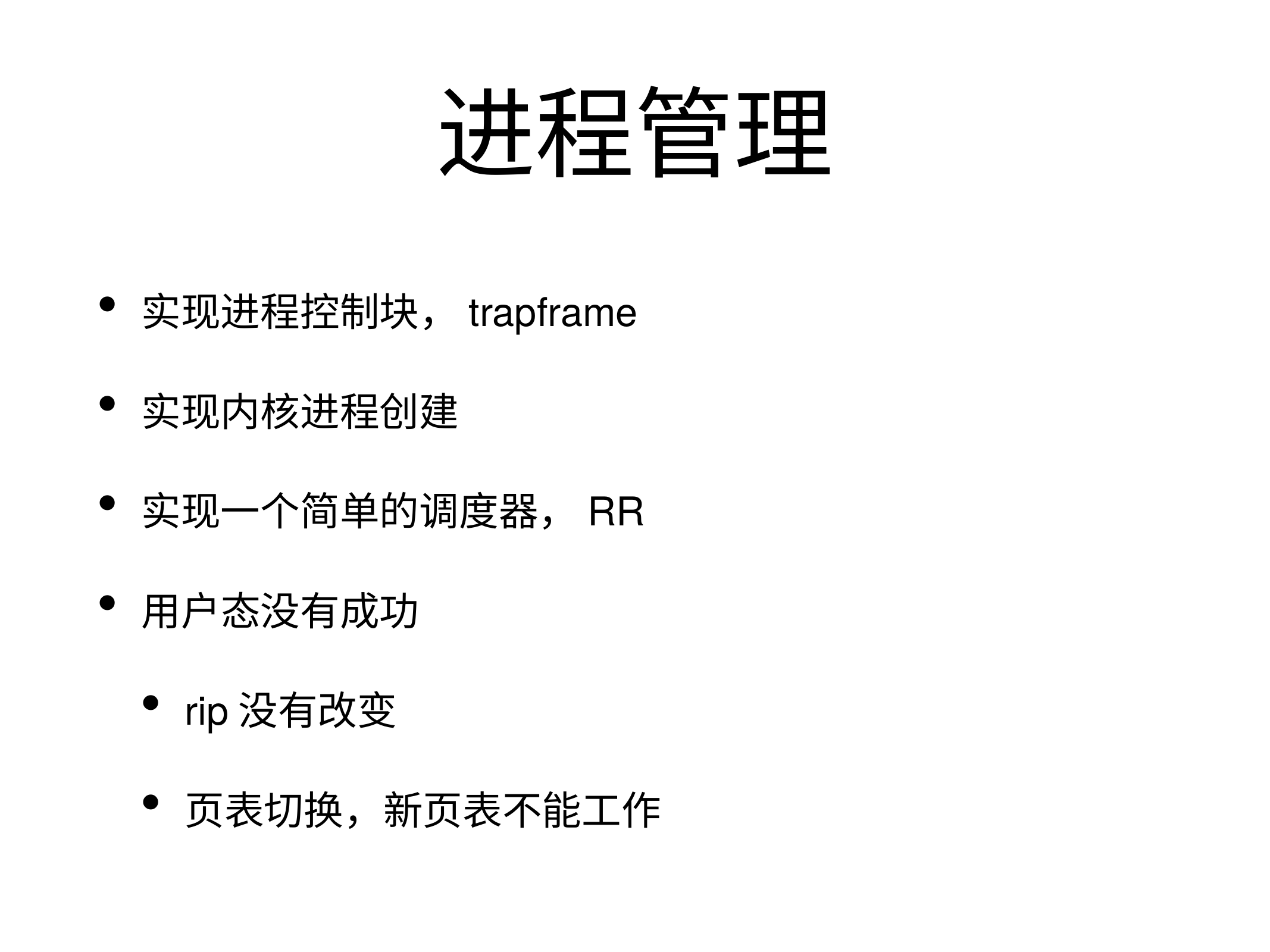

15
# 进程管理
实现进程控制块，trapframe
实现内核进程创建
实现一个简单的调度器，RR
用户态没有成功
rip没有改变
页表切换，新页表不能工作